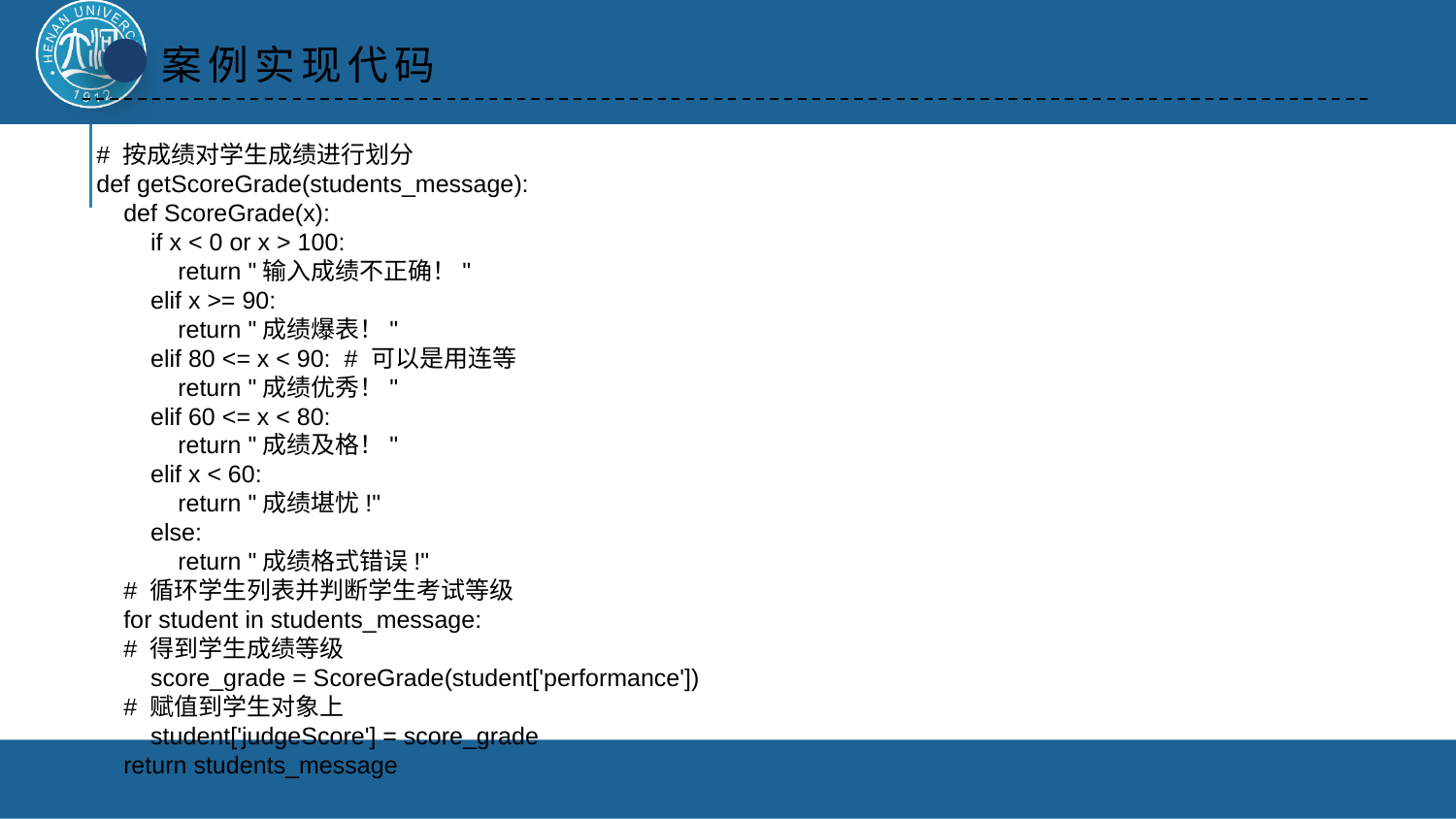

案例实现代码

# 按成绩对学生成绩进行划分
def getScoreGrade(students_message):
    def ScoreGrade(x):
        if x < 0 or x > 100:
            return "输入成绩不正确！"
        elif x >= 90:
            return "成绩爆表！"
        elif 80 <= x < 90:  # 可以是用连等
            return "成绩优秀！"
        elif 60 <= x < 80:
            return "成绩及格！"
        elif x < 60:
            return "成绩堪忧!"
        else:
            return "成绩格式错误!"
    # 循环学生列表并判断学生考试等级
    for student in students_message:
    # 得到学生成绩等级
        score_grade = ScoreGrade(student['performance'])
    # 赋值到学生对象上
        student['judgeScore'] = score_grade
    return students_message